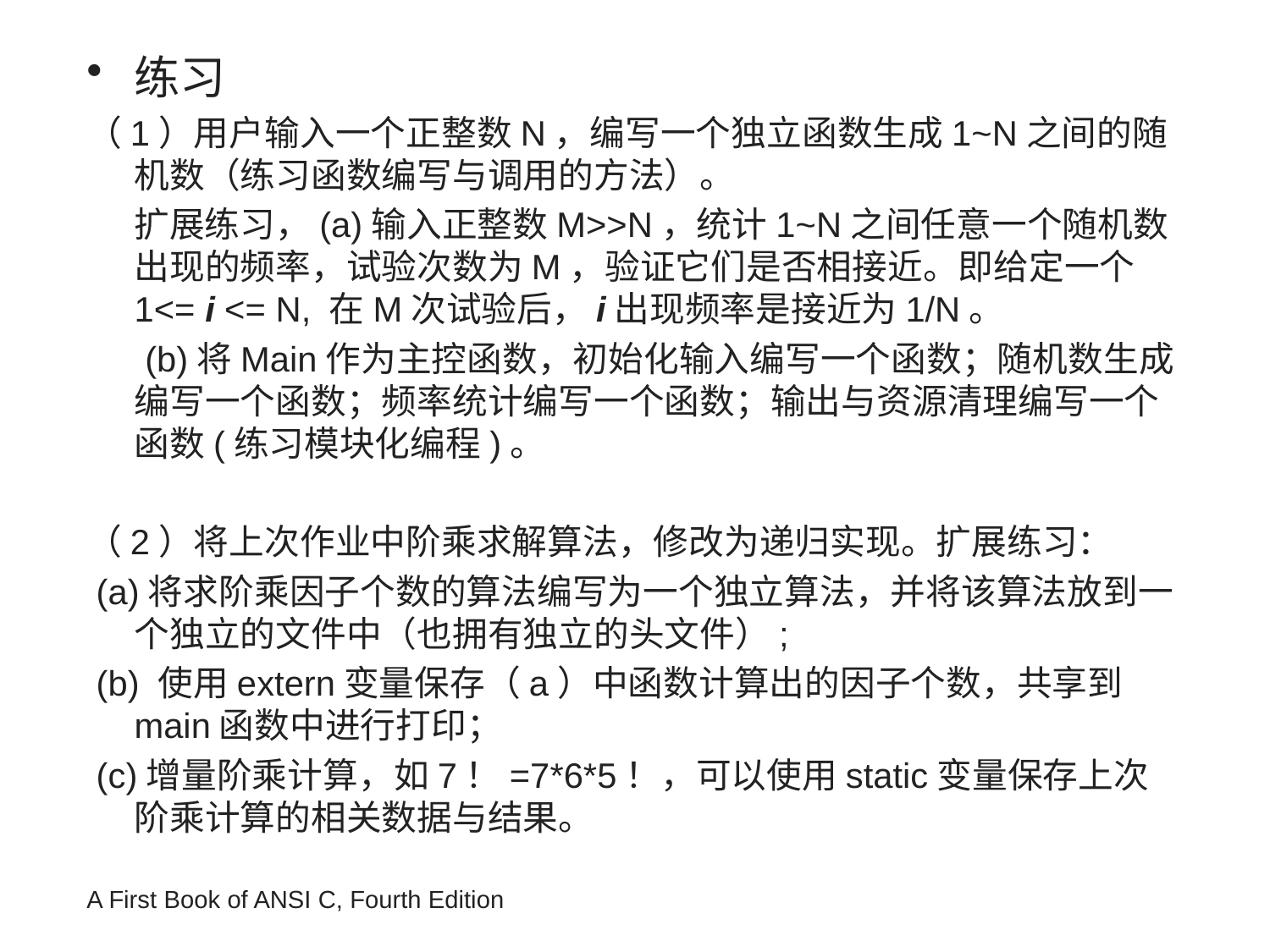

练习
（1）用户输入一个正整数N，编写一个独立函数生成1~N之间的随机数（练习函数编写与调用的方法）。
     扩展练习，(a)输入正整数M>>N，统计1~N之间任意一个随机数出现的频率，试验次数为M，验证它们是否相接近。即给定一个1<= i <= N, 在M次试验后，i出现频率是接近为1/N。
      (b)将Main作为主控函数，初始化输入编写一个函数；随机数生成编写一个函数；频率统计编写一个函数；输出与资源清理编写一个函数(练习模块化编程)。

（2）将上次作业中阶乘求解算法，修改为递归实现。扩展练习：
 (a)将求阶乘因子个数的算法编写为一个独立算法，并将该算法放到一个独立的文件中（也拥有独立的头文件）;
 (b) 使用extern变量保存（a）中函数计算出的因子个数，共享到main函数中进行打印；
 (c)增量阶乘计算，如7！=7*6*5！，可以使用static变量保存上次阶乘计算的相关数据与结果。

A First Book of ANSI C, Fourth Edition
106